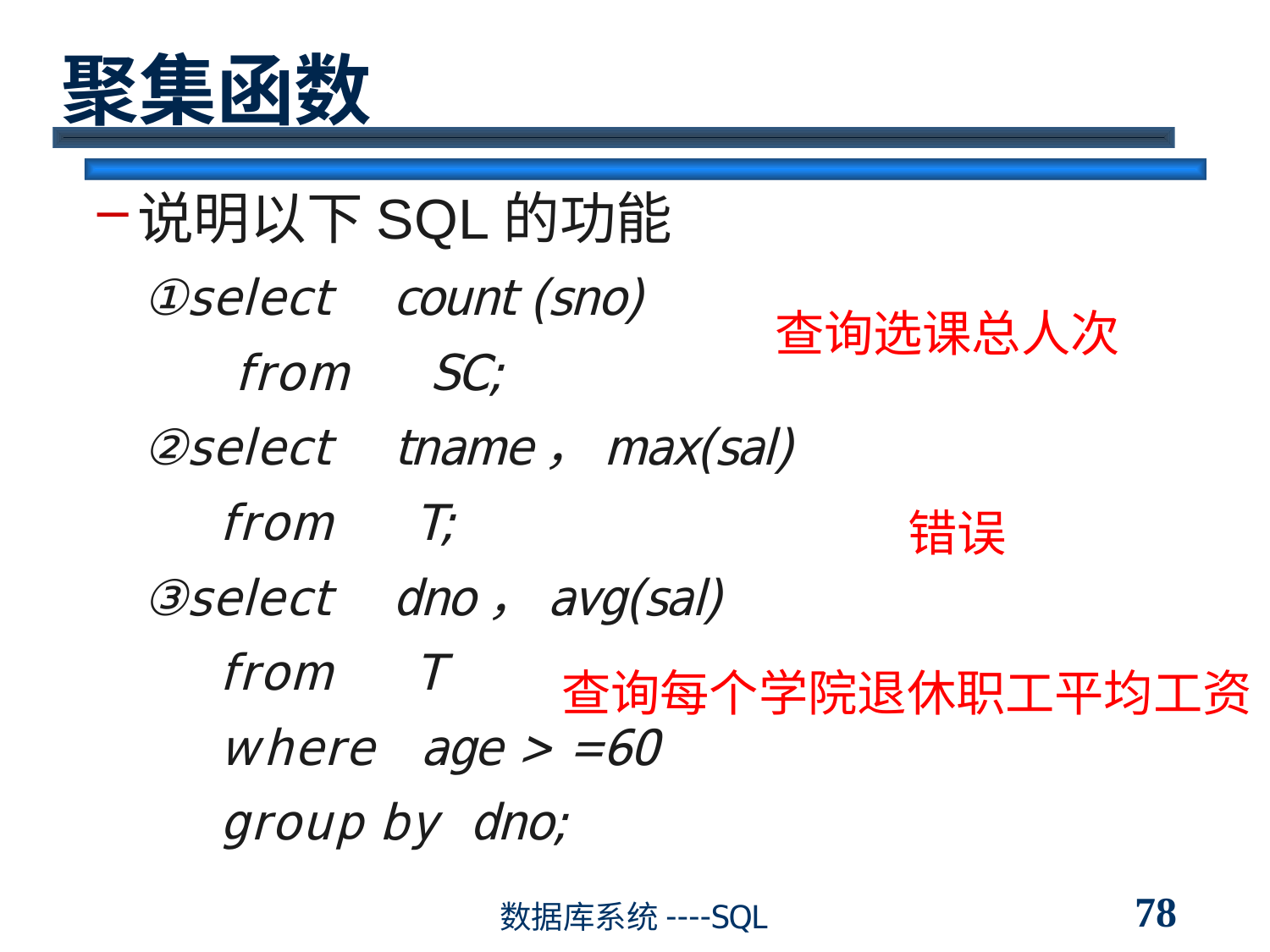

# 聚集函数
说明以下SQL的功能
   ①select    count (sno)
         from     SC;
   ②select    tname，max(sal)
        from     T;
   ③select    dno，avg(sal)
        from     T
        where   age > =60
        group by  dno;
查询选课总人次
错误
查询每个学院退休职工平均工资
78
数据库系统----SQL